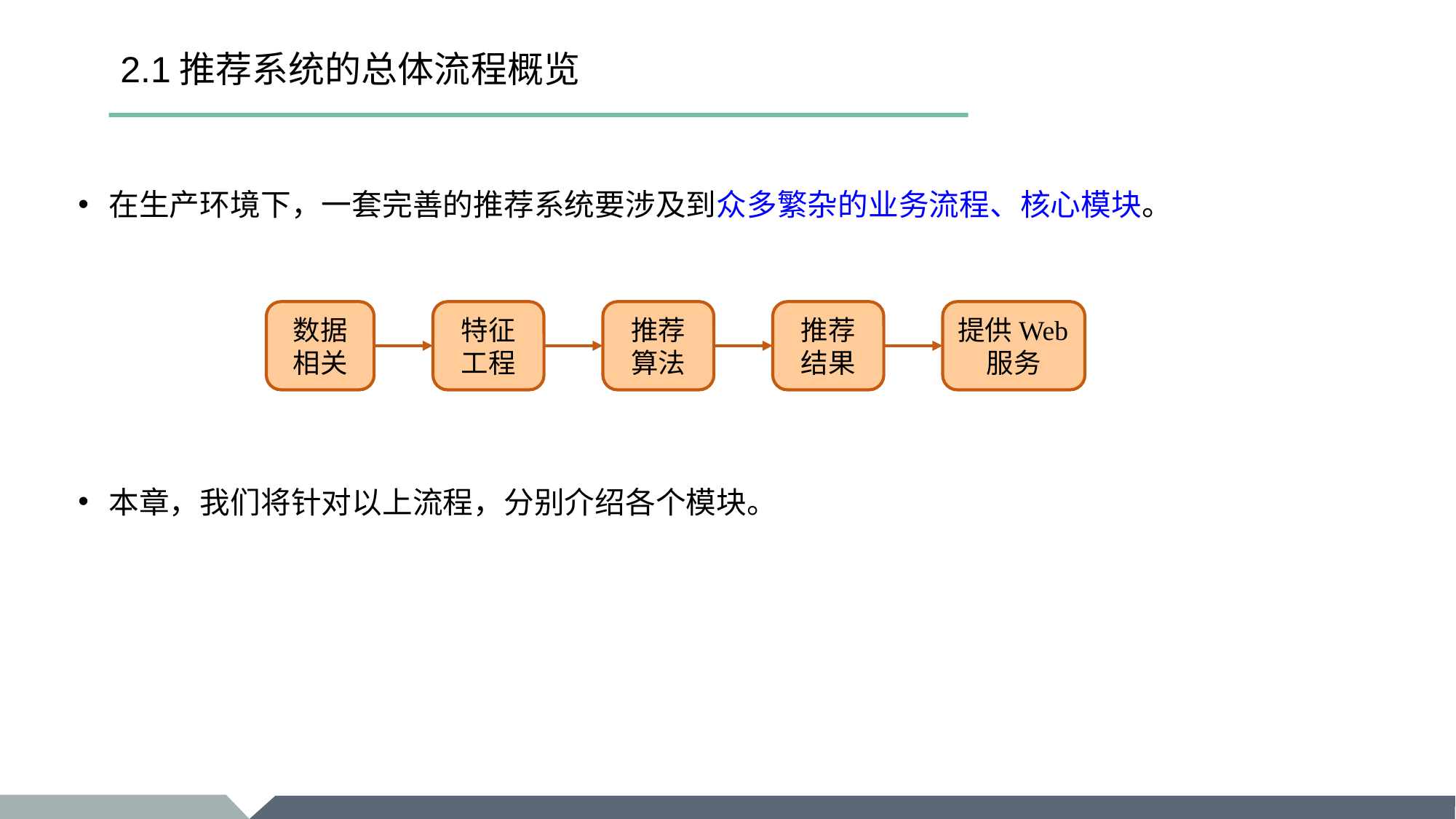

# 2.1推荐系统的总体流程概览

在生产环境下，一套完善的推荐系统要涉及到众多繁杂的业务流程、核心模块。

本章，我们将针对以上流程，分别介绍各个模块。

数据相关
特征工程
推荐算法
推荐结果
提供Web服务